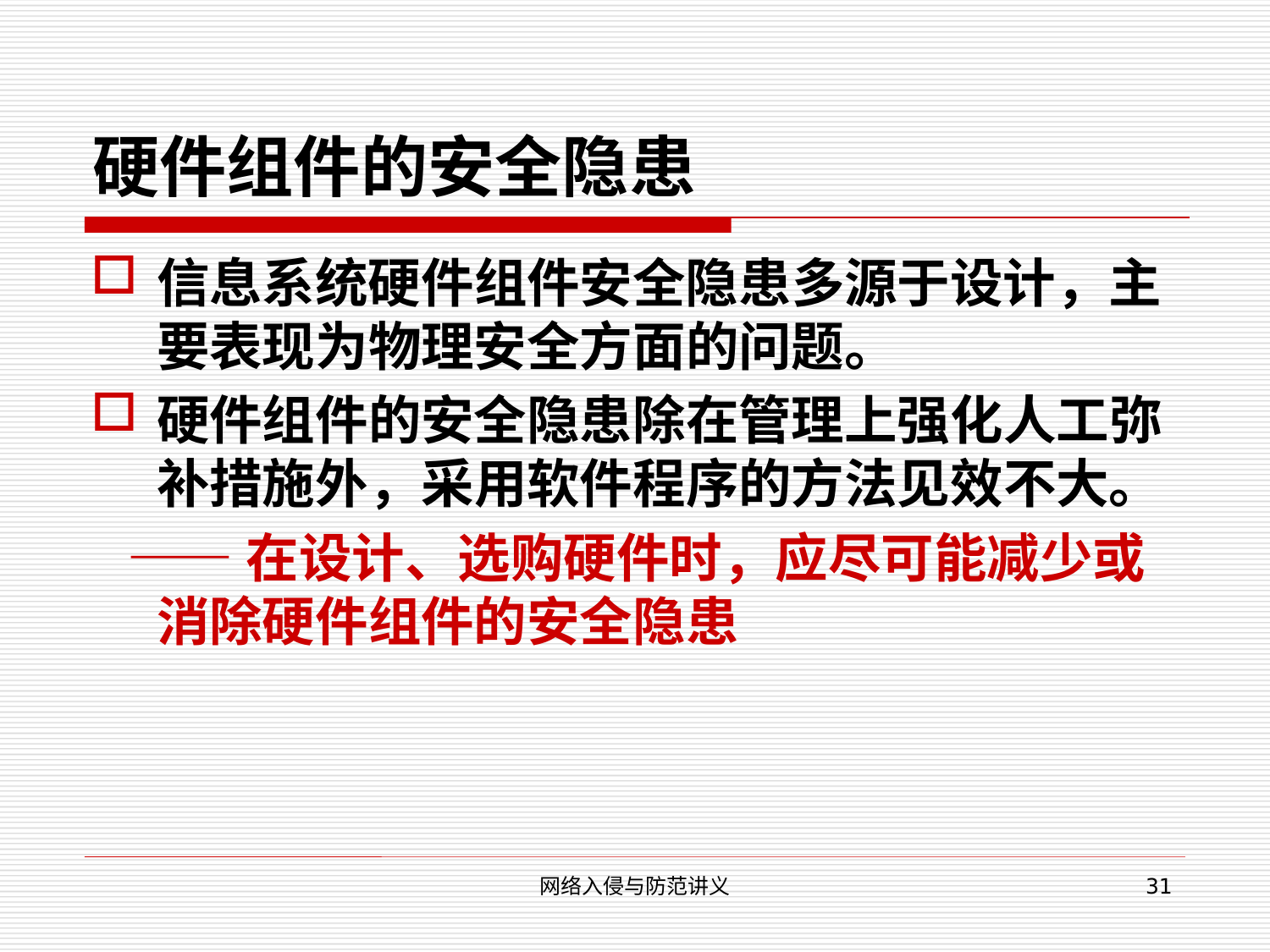

硬件组件的安全隐患
信息系统硬件组件安全隐患多源于设计，主要表现为物理安全方面的问题。
硬件组件的安全隐患除在管理上强化人工弥补措施外，采用软件程序的方法见效不大。
   ——在设计、选购硬件时，应尽可能减少或消除硬件组件的安全隐患

网络入侵与防范讲义
31